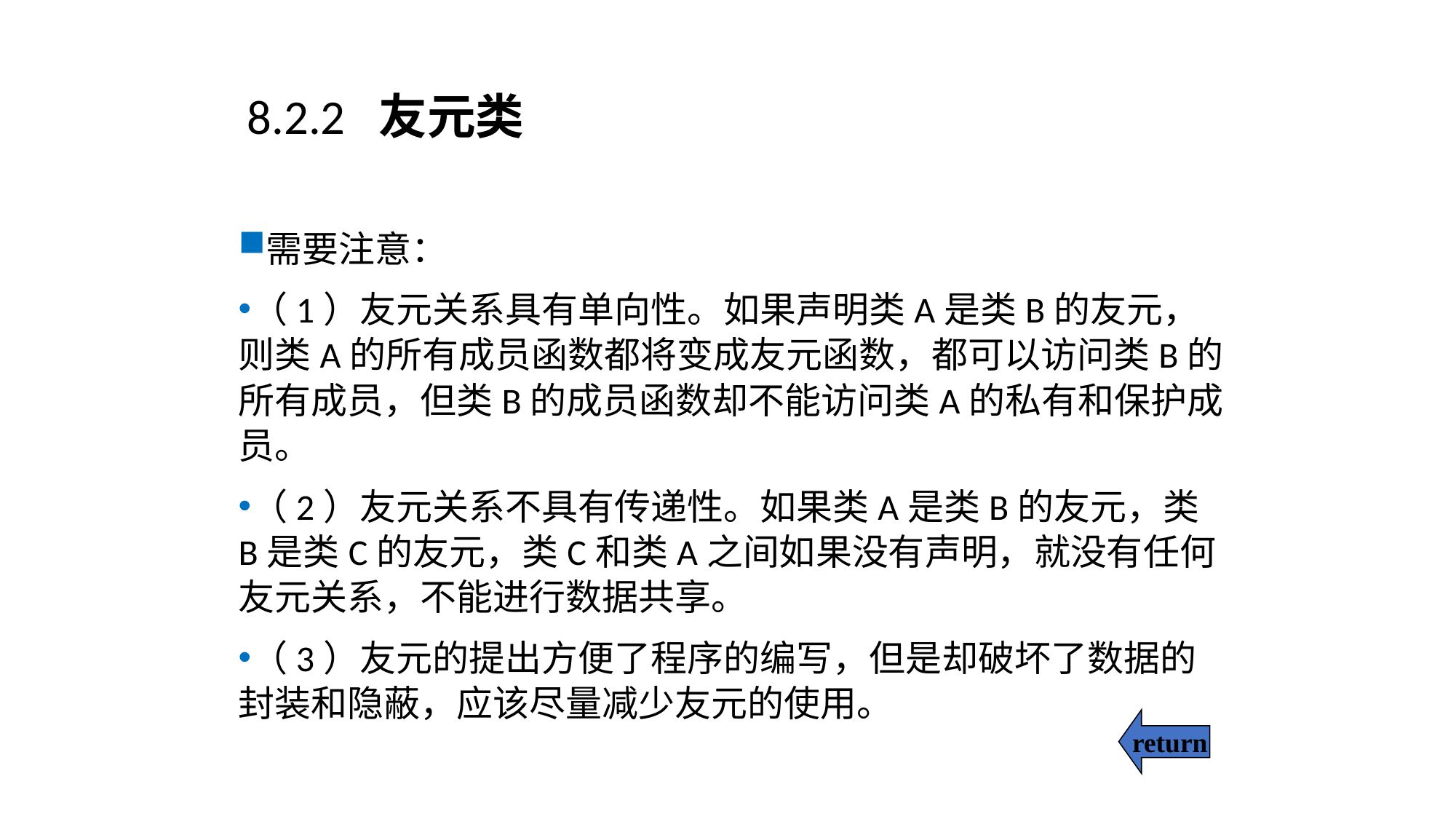

# 8.2.2  友元类
需要注意：
（1）友元关系具有单向性。如果声明类A是类B的友元，则类A的所有成员函数都将变成友元函数，都可以访问类B的所有成员，但类B的成员函数却不能访问类A的私有和保护成员。
（2）友元关系不具有传递性。如果类A是类B的友元，类B是类C的友元，类C和类A之间如果没有声明，就没有任何友元关系，不能进行数据共享。
（3）友元的提出方便了程序的编写，但是却破坏了数据的封装和隐蔽，应该尽量减少友元的使用。
return